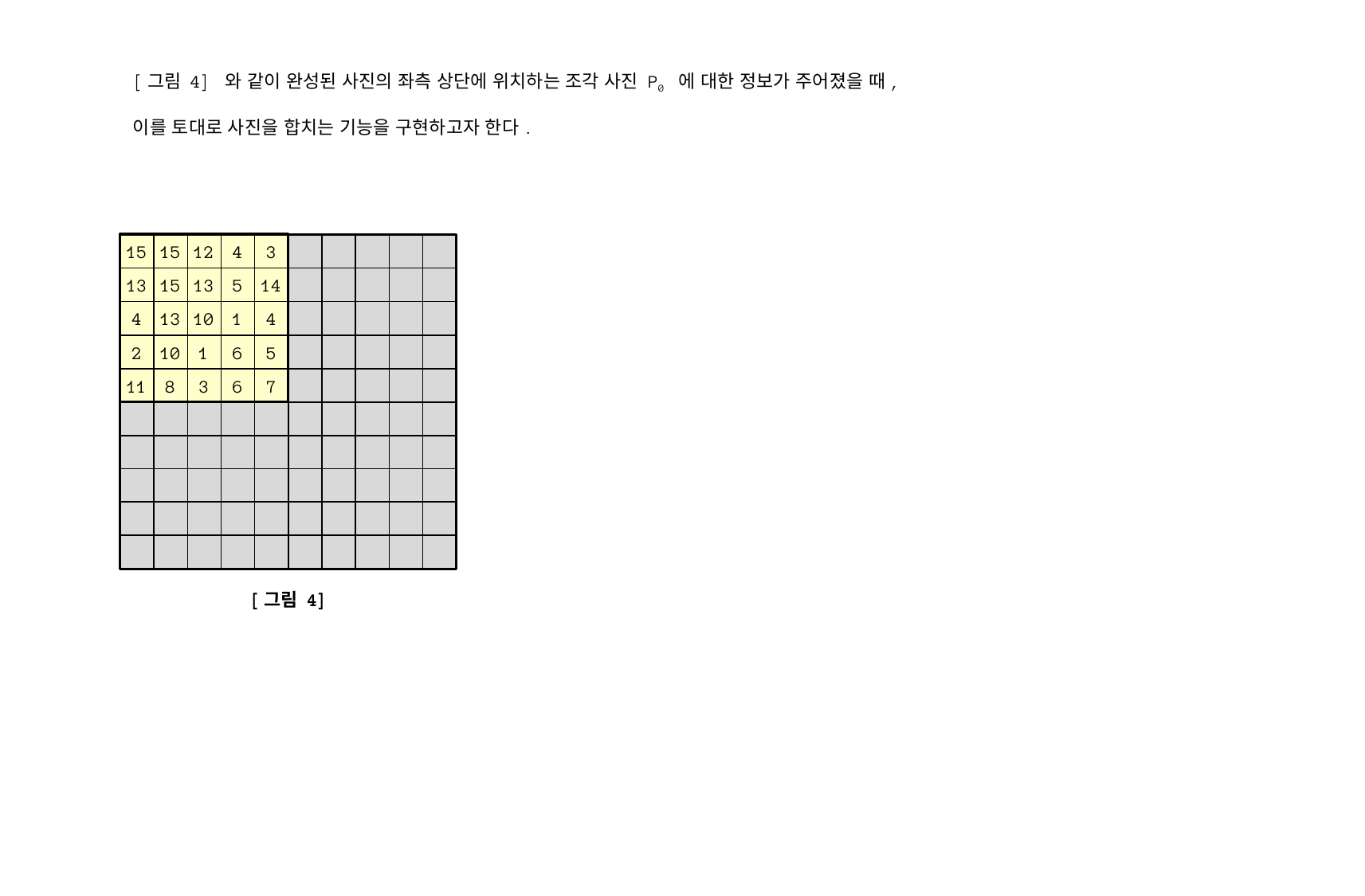

[그림 4] 와 같이 완성된 사진의 좌측 상단에 위치하는 조각 사진 P0 에 대한 정보가 주어졌을 때,
이를 토대로 사진을 합치는 기능을 구현하고자 한다.

15
15
12
4
3

13
15
13
5
14

4
13
10
1
4

2
10
1
6
5

11
8
3
6
7

[그림 4]